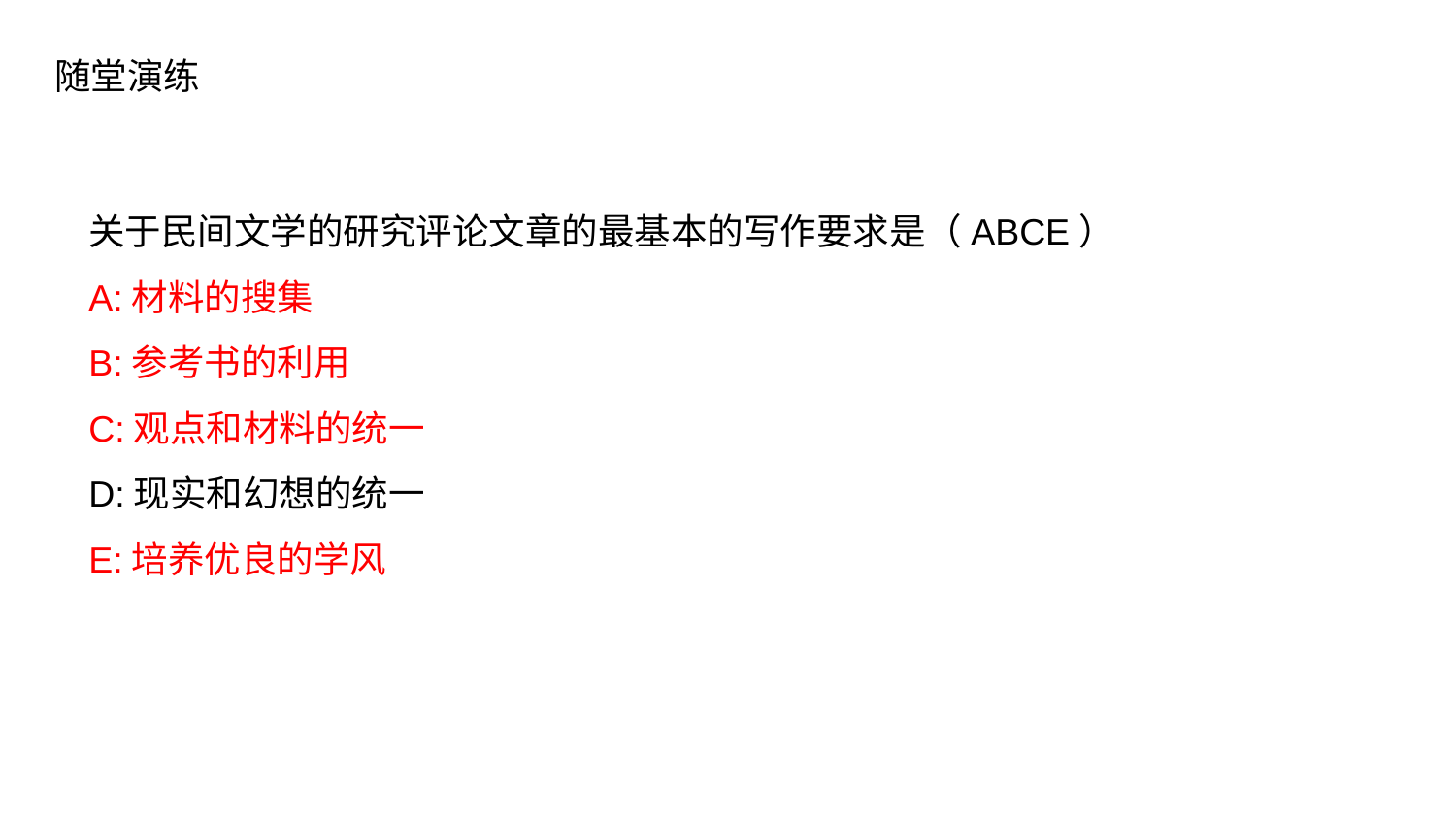

随堂演练
关于民间文学的研究评论文章的最基本的写作要求是（ABCE）
A:材料的搜集
B:参考书的利用
C:观点和材料的统一
D:现实和幻想的统一
E:培养优良的学风